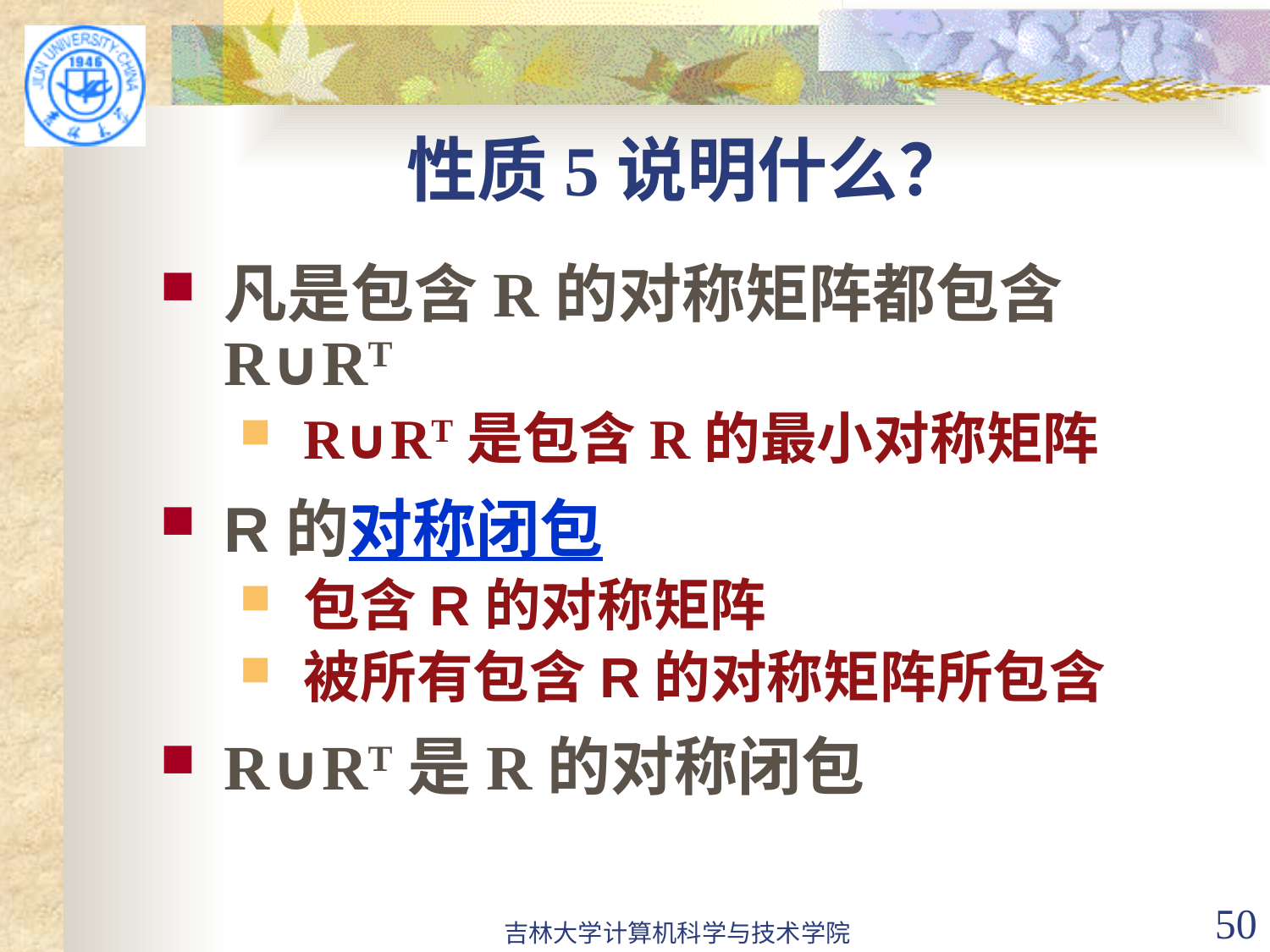

# 性质5说明什么？
凡是包含R的对称矩阵都包含R∪RT
R∪RT是包含R的最小对称矩阵
R的对称闭包
包含R的对称矩阵
被所有包含R的对称矩阵所包含
R∪RT是R的对称闭包
吉林大学计算机科学与技术学院
50